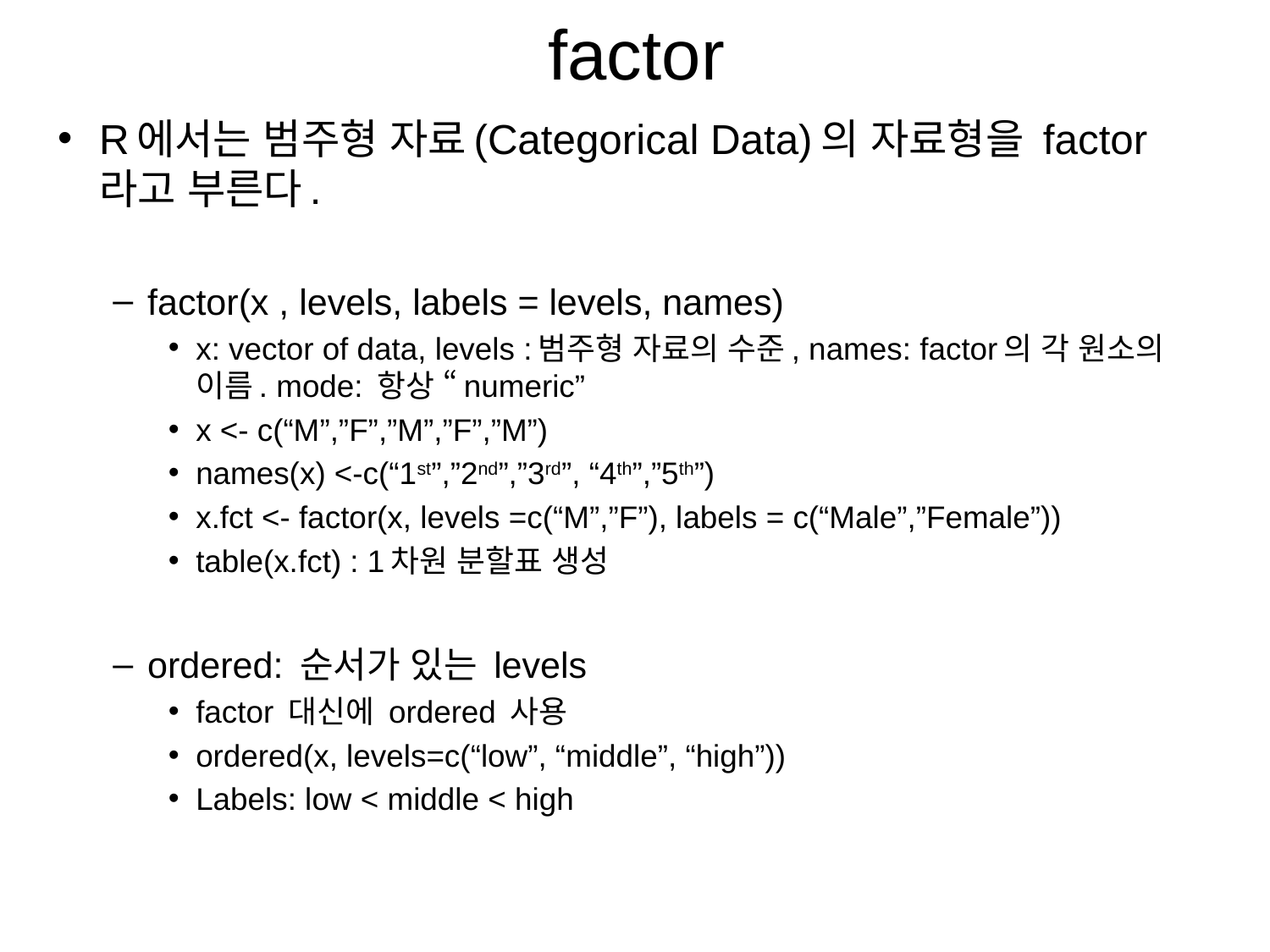

# factor
R에서는 범주형 자료(Categorical Data)의 자료형을 factor라고 부른다.

factor(x , levels, labels = levels, names)
x: vector of data, levels :범주형 자료의 수준, names: factor의 각 원소의 이름. mode: 항상 “numeric”
x <- c(“M”,”F”,”M”,”F”,”M”)
names(x) <-c(“1st”,”2nd”,”3rd”, “4th”,”5th”)
x.fct <- factor(x, levels =c(“M”,”F”), labels = c(“Male”,”Female”))
table(x.fct) : 1차원 분할표 생성

ordered: 순서가 있는 levels
factor 대신에 ordered 사용
ordered(x, levels=c(“low”, “middle”, “high”))
Labels: low < middle < high